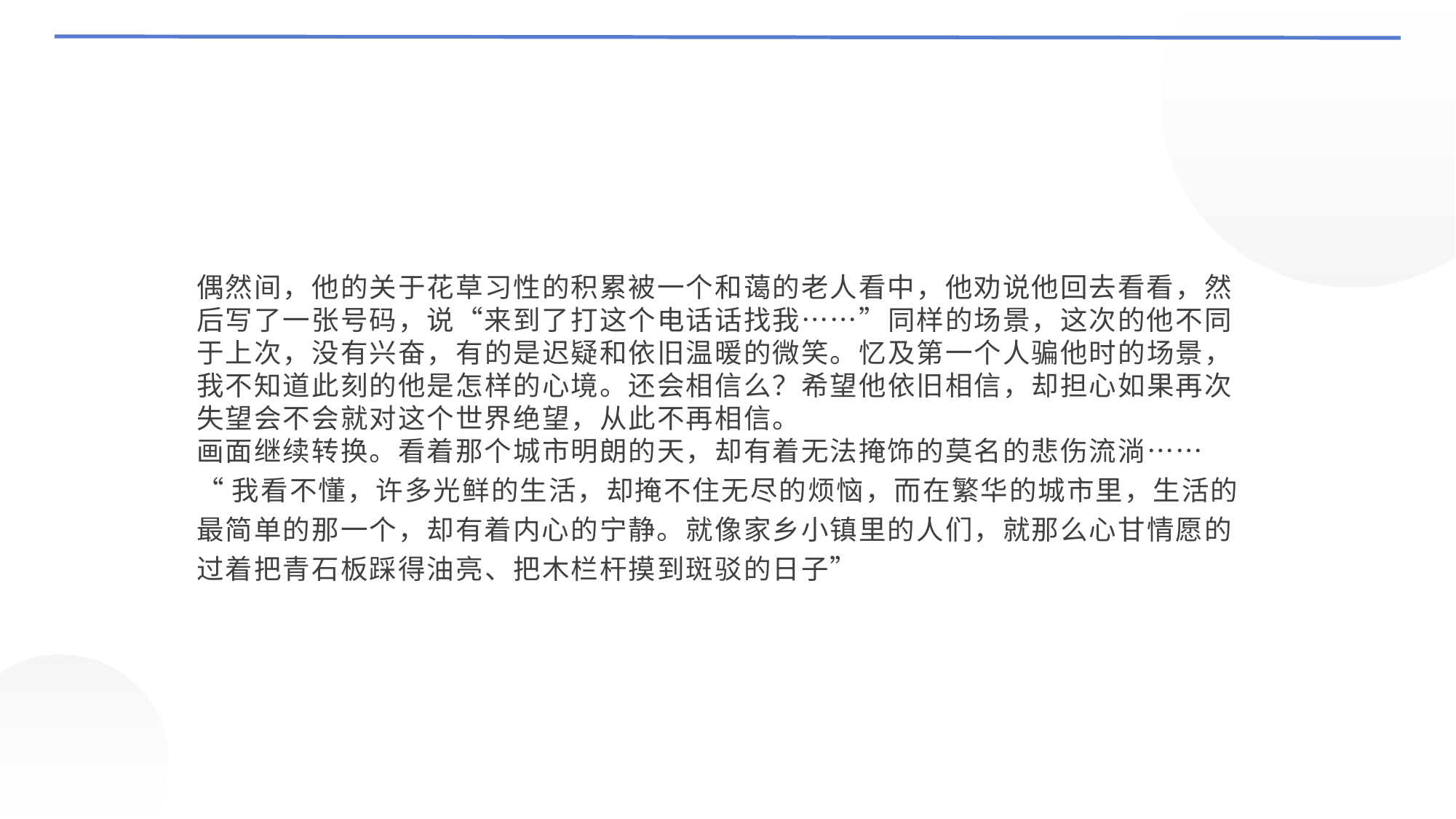

偶然间，他的关于花草习性的积累被一个和蔼的老人看中，他劝说他回去看看，然后写了一张号码，说“来到了打这个电话话找我……”同样的场景，这次的他不同于上次，没有兴奋，有的是迟疑和依旧温暖的微笑。忆及第一个人骗他时的场景，我不知道此刻的他是怎样的心境。还会相信么？希望他依旧相信，却担心如果再次失望会不会就对这个世界绝望，从此不再相信。
画面继续转换。看着那个城市明朗的天，却有着无法掩饰的莫名的悲伤流淌……
“我看不懂，许多光鲜的生活，却掩不住无尽的烦恼，而在繁华的城市里，生活的最简单的那一个，却有着内心的宁静。就像家乡小镇里的人们，就那么心甘情愿的过着把青石板踩得油亮、把木栏杆摸到斑驳的日子”